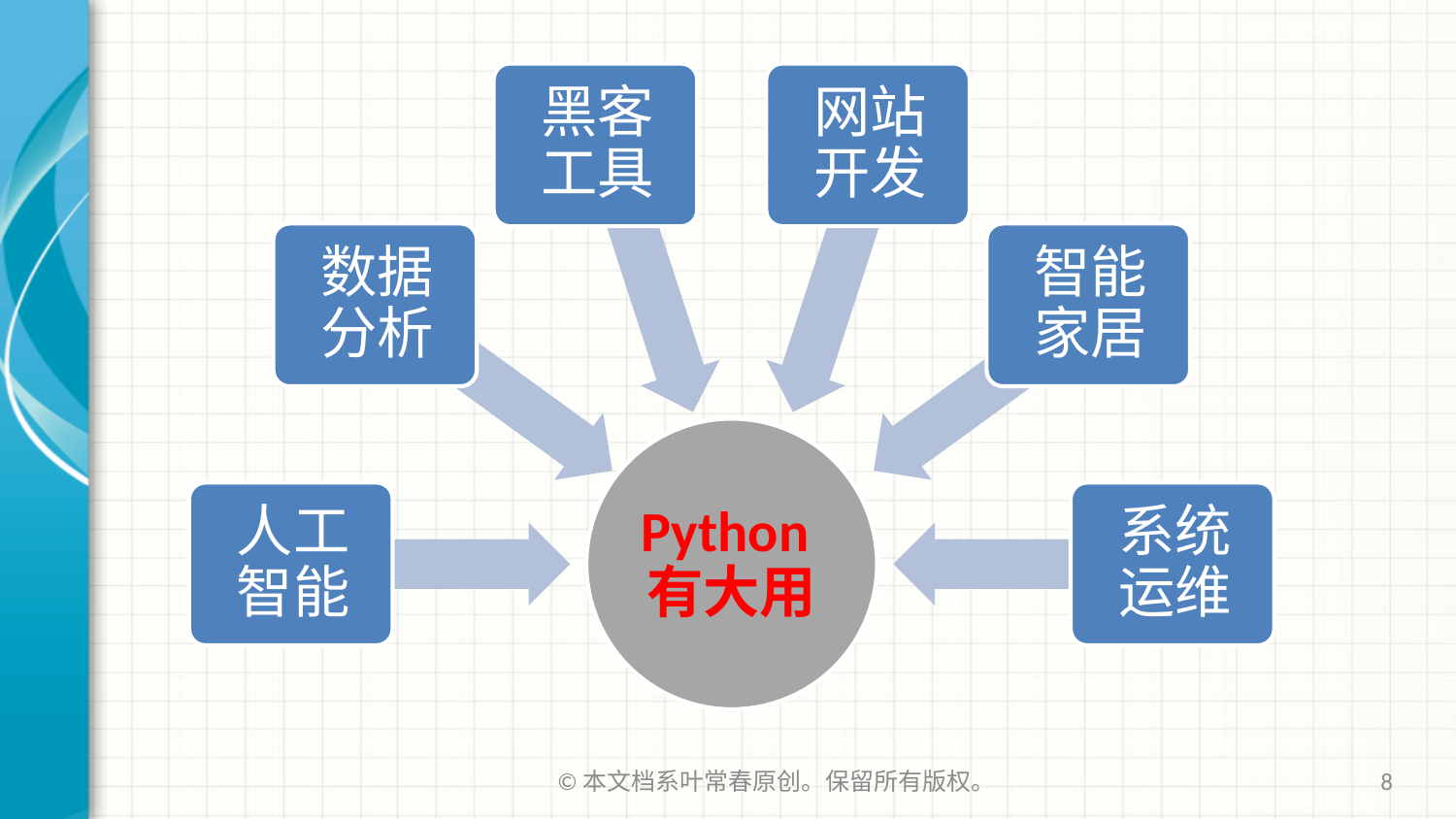

Python有大用
人工
智能
数据
分析
黑客
工具
网站
开发
智能
家居
系统
运维
©本文档系叶常春原创。保留所有版权。
8